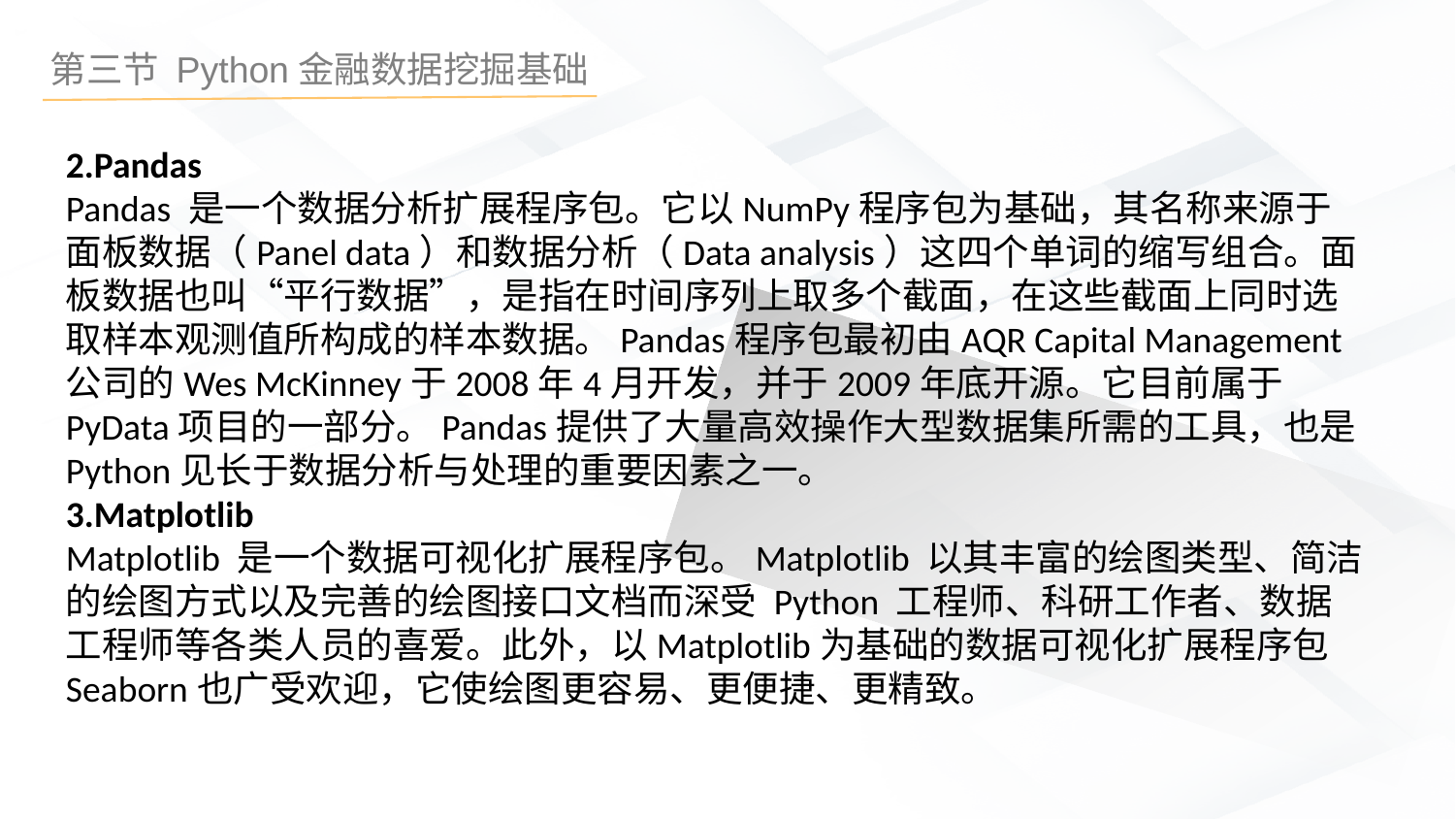

2.Pandas
Pandas 是一个数据分析扩展程序包。它以NumPy程序包为基础，其名称来源于面板数据（Panel data）和数据分析（Data analysis）这四个单词的缩写组合。面板数据也叫“平行数据”，是指在时间序列上取多个截面，在这些截面上同时选取样本观测值所构成的样本数据。Pandas程序包最初由AQR Capital Management公司的Wes McKinney于2008年4月开发，并于2009年底开源。它目前属于PyData项目的一部分。Pandas提供了大量高效操作大型数据集所需的工具，也是Python见长于数据分析与处理的重要因素之一。
3.Matplotlib
Matplotlib 是一个数据可视化扩展程序包。Matplotlib 以其丰富的绘图类型、简洁的绘图方式以及完善的绘图接口文档而深受 Python 工程师、科研工作者、数据工程师等各类人员的喜爱。此外，以Matplotlib为基础的数据可视化扩展程序包Seaborn也广受欢迎，它使绘图更容易、更便捷、更精致。